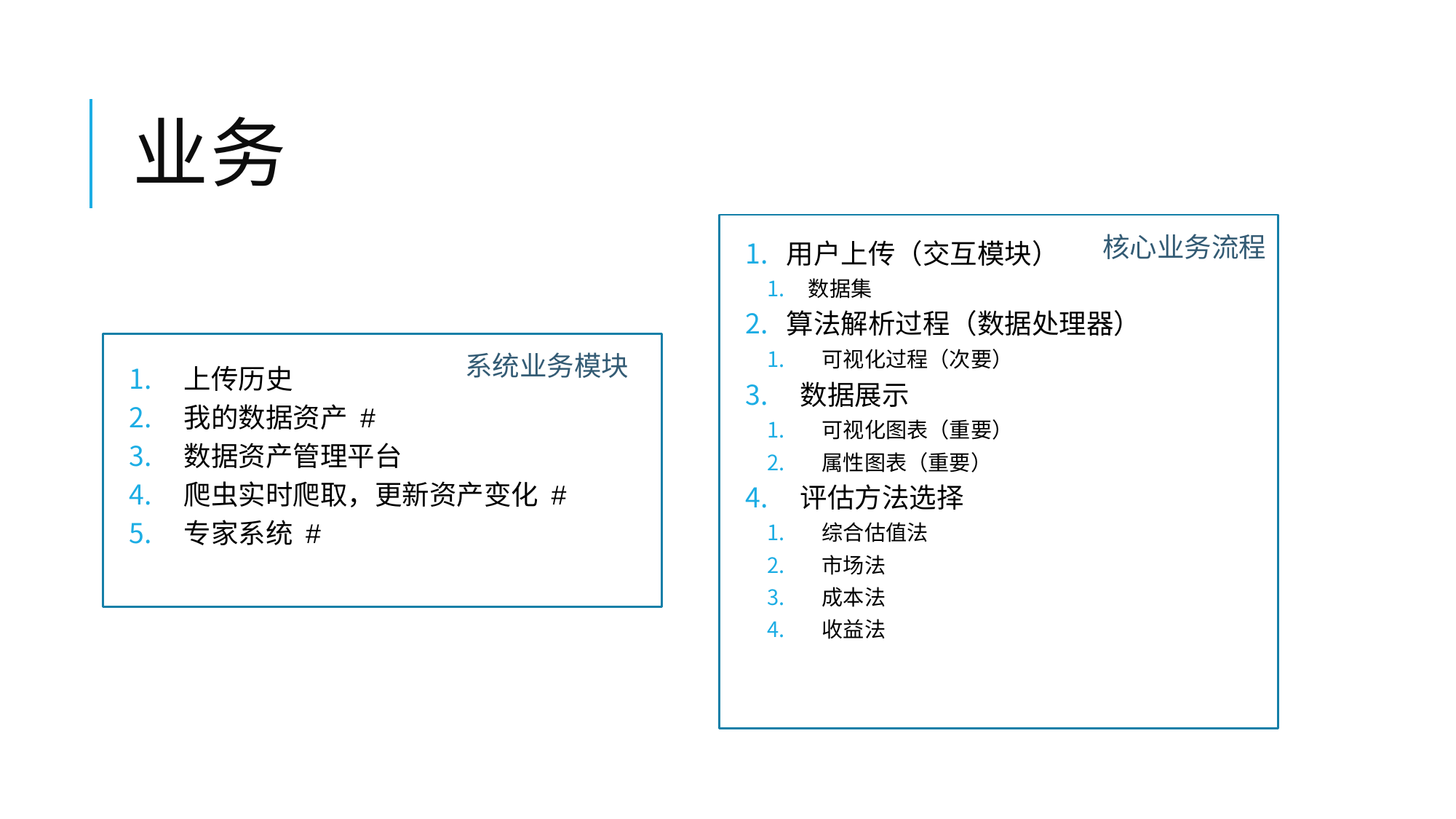

# 业务

核心业务流程
用户上传（交互模块）
数据集
算法解析过程（数据处理器）
可视化过程（次要）
数据展示
可视化图表（重要）
属性图表（重要）
评估方法选择
综合估值法
市场法
成本法
收益法

系统业务模块
上传历史
我的数据资产 #
数据资产管理平台
爬虫实时爬取，更新资产变化 #
专家系统 #